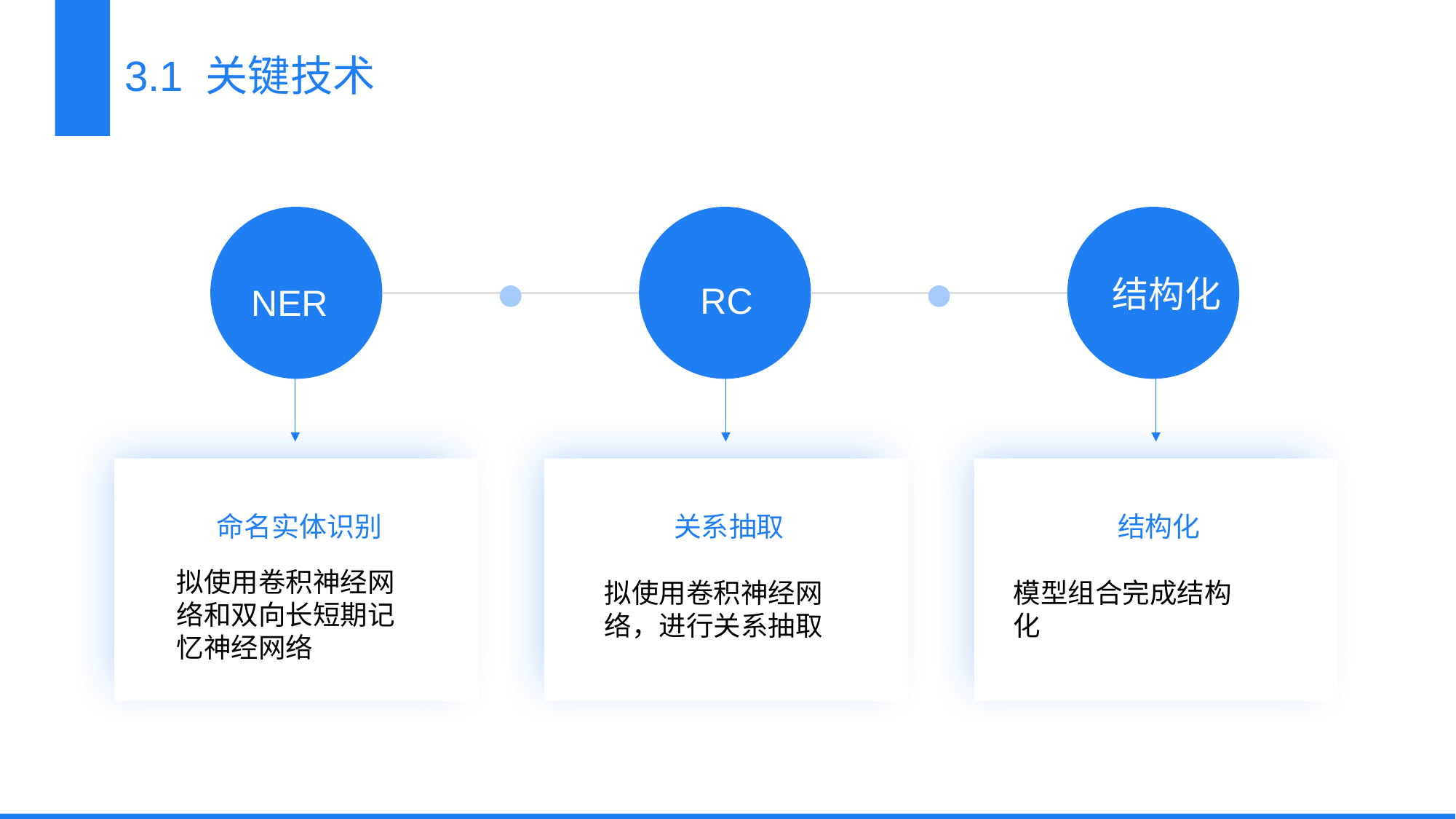

3.1 关键技术

  结构化
    RC
  NER

命名实体识别
关系抽取
结构化
拟使用卷积神经网络和双向长短期记忆神经网络
拟使用卷积神经网络，进行关系抽取
模型组合完成结构化